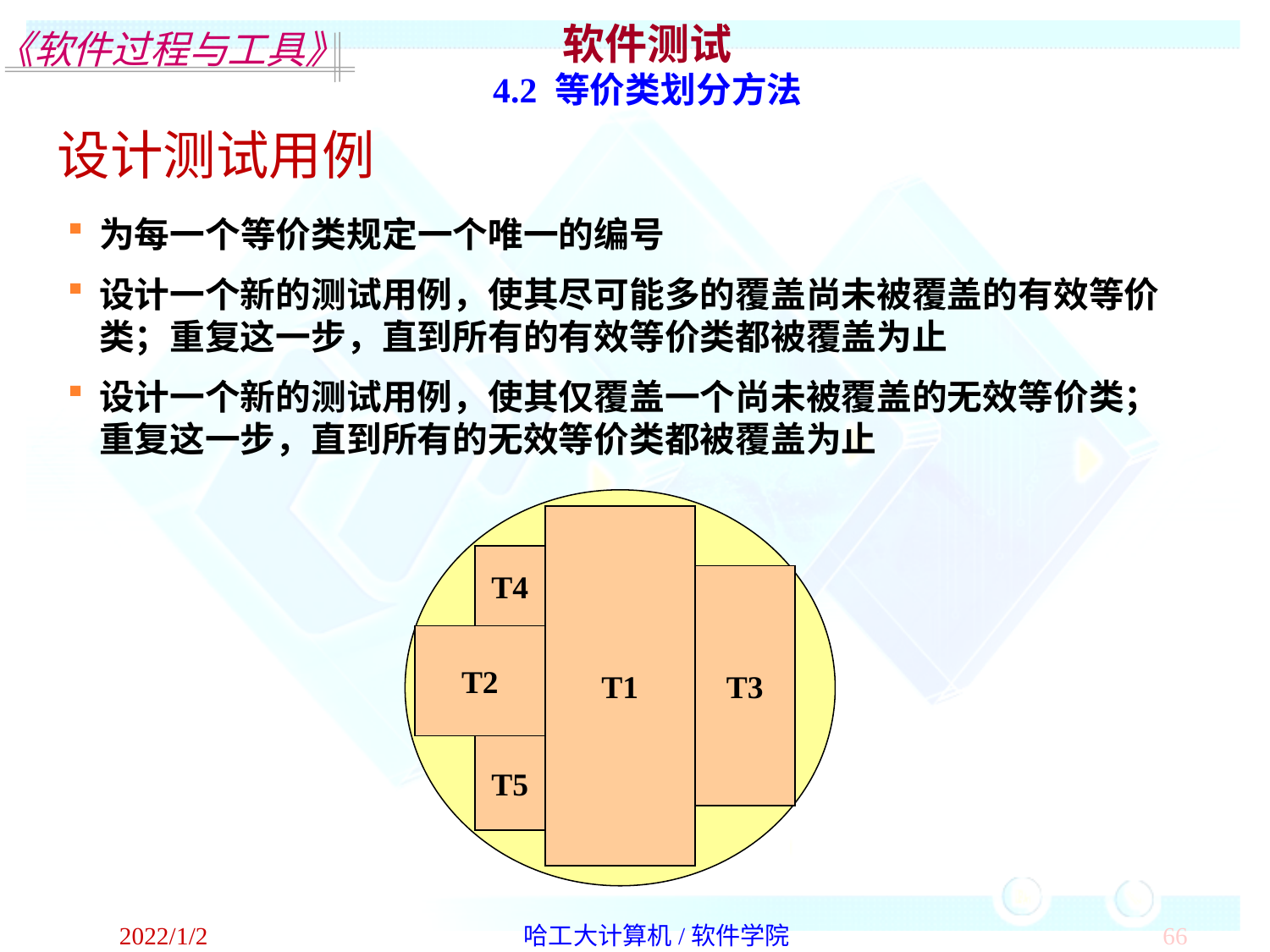

软件测试
4.2 等价类划分方法

设计测试用例
为每一个等价类规定一个唯一的编号
设计一个新的测试用例，使其尽可能多的覆盖尚未被覆盖的有效等价类；重复这一步，直到所有的有效等价类都被覆盖为止
设计一个新的测试用例，使其仅覆盖一个尚未被覆盖的无效等价类；重复这一步，直到所有的无效等价类都被覆盖为止

T1
T4
T3
T2
T5